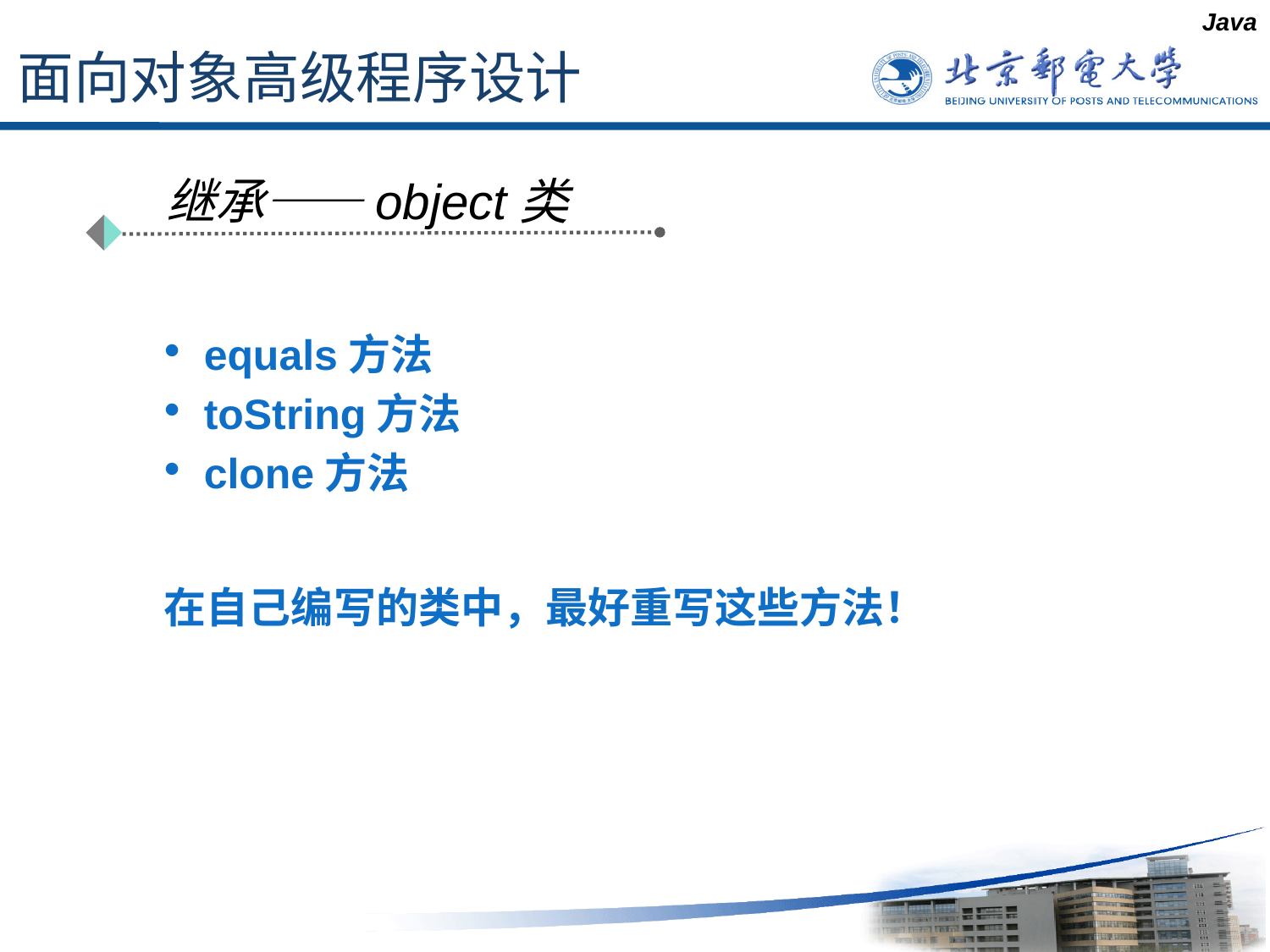

Java
# 面向对象高级程序设计

继承——object类

equals方法
toString方法
clone方法

在自己编写的类中，最好重写这些方法！